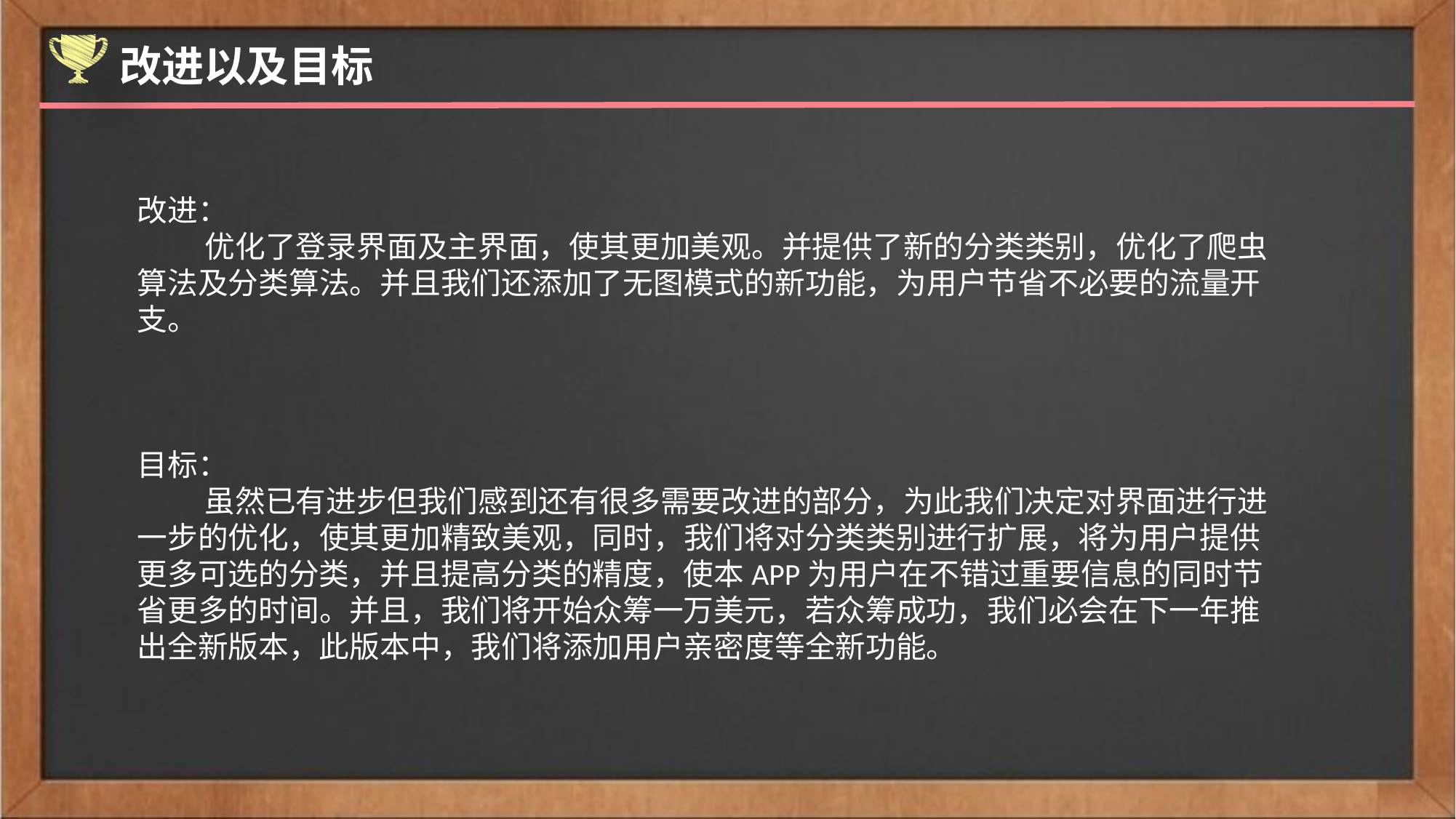

改进以及目标
改进：
         优化了登录界面及主界面，使其更加美观。并提供了新的分类类别，优化了爬虫算法及分类算法。并且我们还添加了无图模式的新功能，为用户节省不必要的流量开支。

目标：
         虽然已有进步但我们感到还有很多需要改进的部分，为此我们决定对界面进行进一步的优化，使其更加精致美观，同时，我们将对分类类别进行扩展，将为用户提供更多可选的分类，并且提高分类的精度，使本APP为用户在不错过重要信息的同时节省更多的时间。并且，我们将开始众筹一万美元，若众筹成功，我们必会在下一年推出全新版本，此版本中，我们将添加用户亲密度等全新功能。